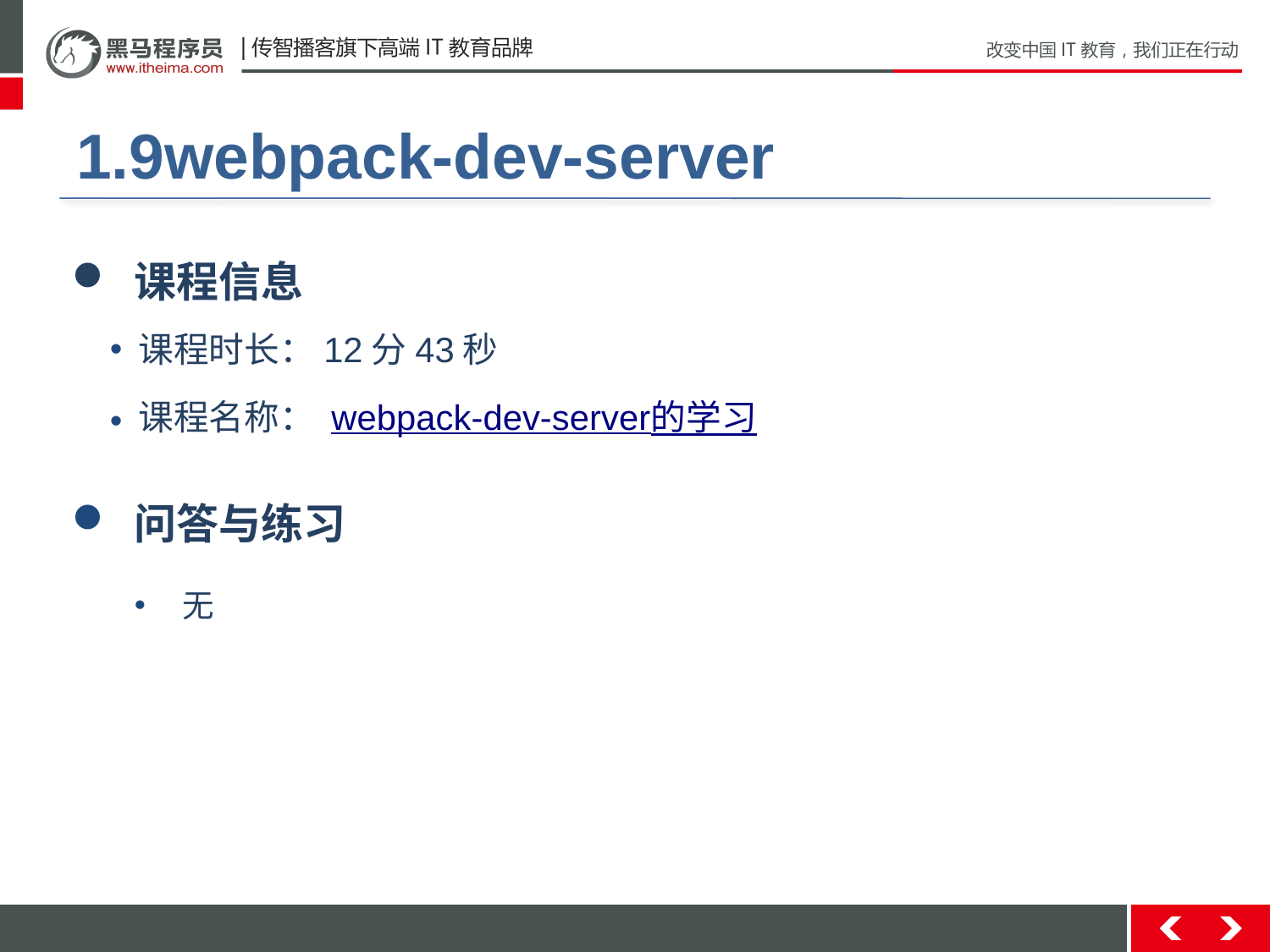

#
1.9webpack-dev-server
 课程信息
 课程时长：12分43秒
 课程名称： webpack-dev-server的学习
 问答与练习
无